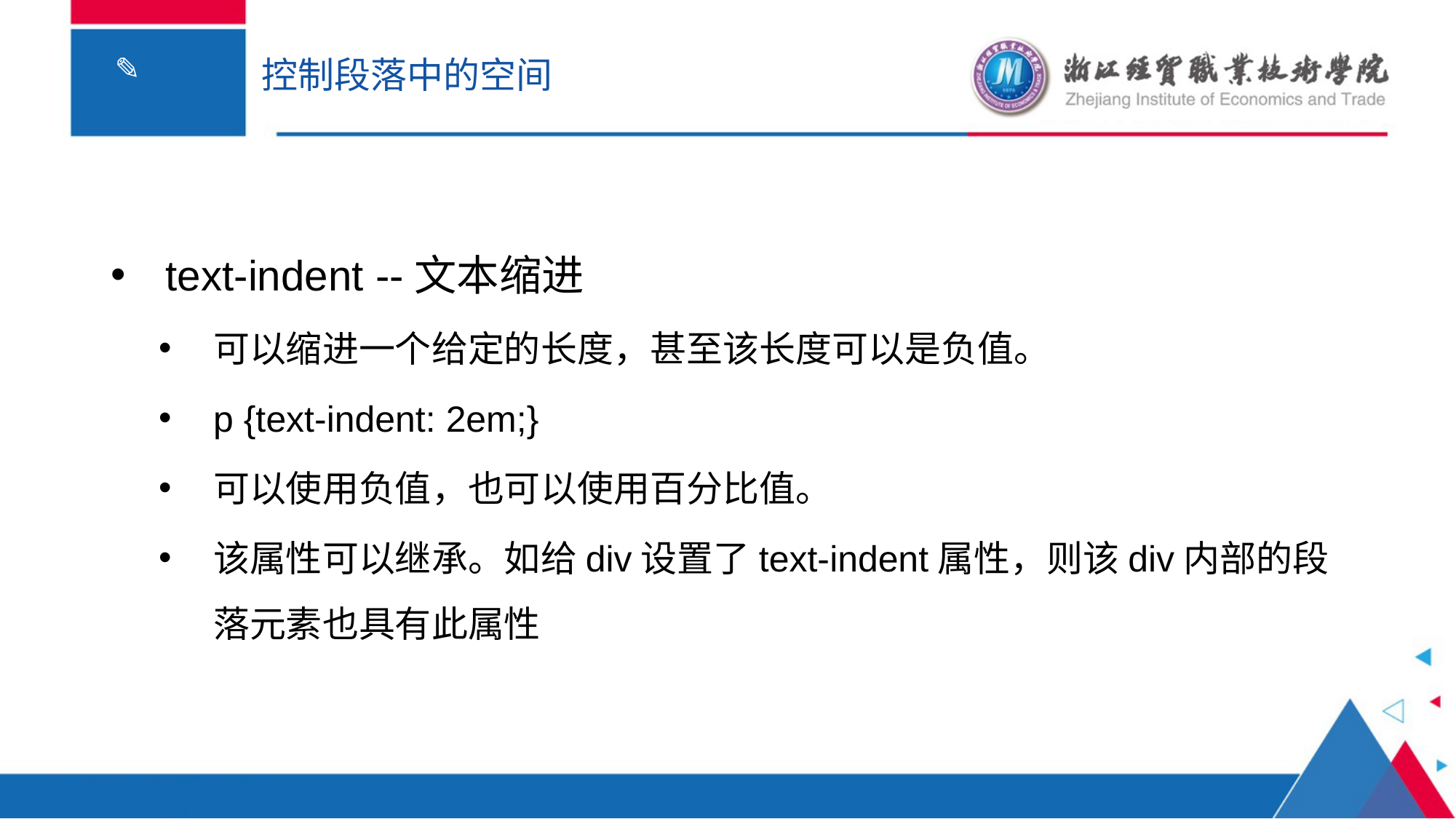

# 控制段落中的空间
text-indent --文本缩进
可以缩进一个给定的长度，甚至该长度可以是负值。
p {text-indent: 2em;}
可以使用负值，也可以使用百分比值。
该属性可以继承。如给div设置了text-indent属性，则该div内部的段落元素也具有此属性